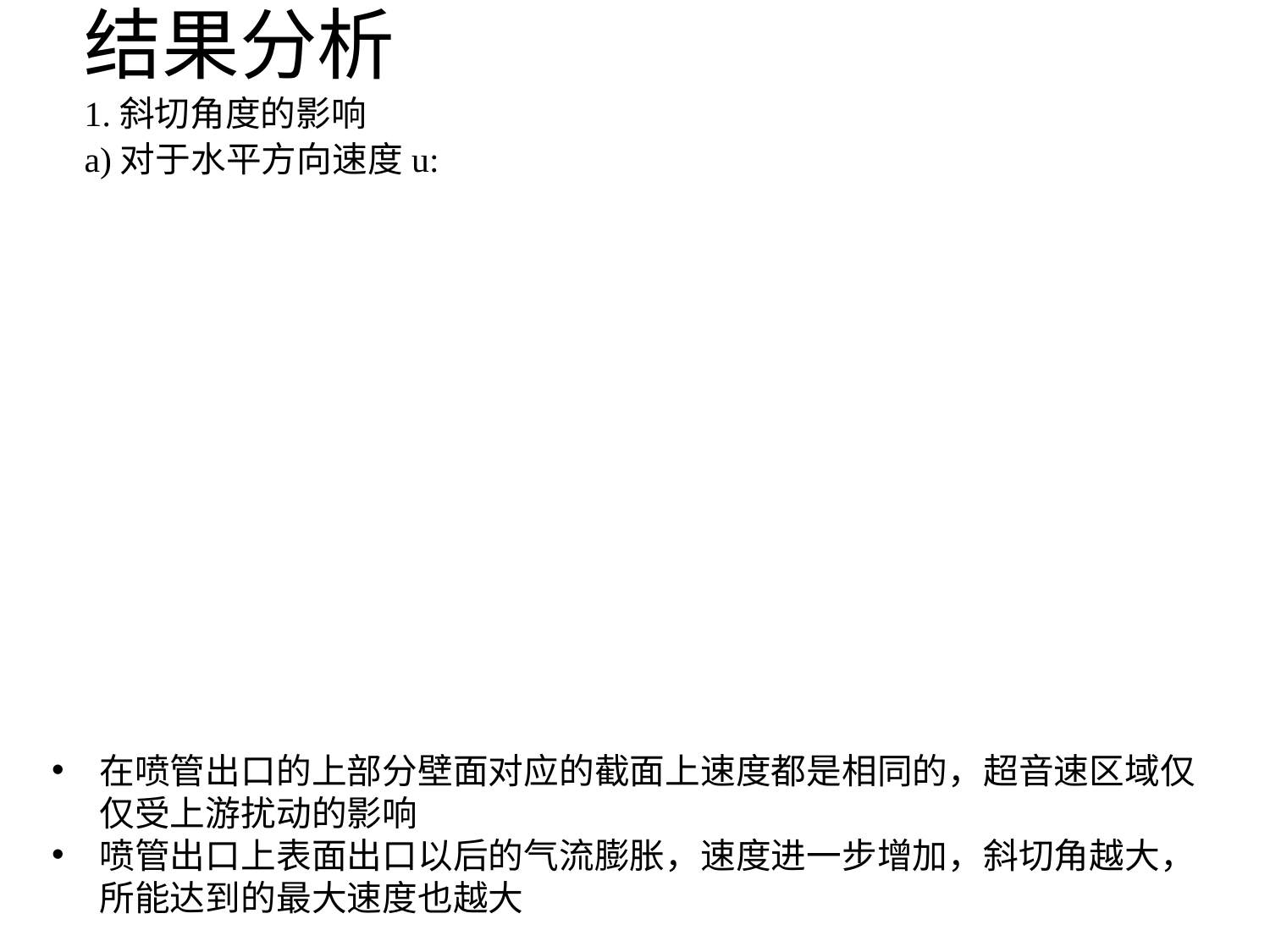

# 结果分析
1.斜切角度的影响
a)对于水平方向速度u:
在喷管出口的上部分壁面对应的截面上速度都是相同的，超音速区域仅仅受上游扰动的影响
喷管出口上表面出口以后的气流膨胀，速度进一步增加，斜切角越大，所能达到的最大速度也越大